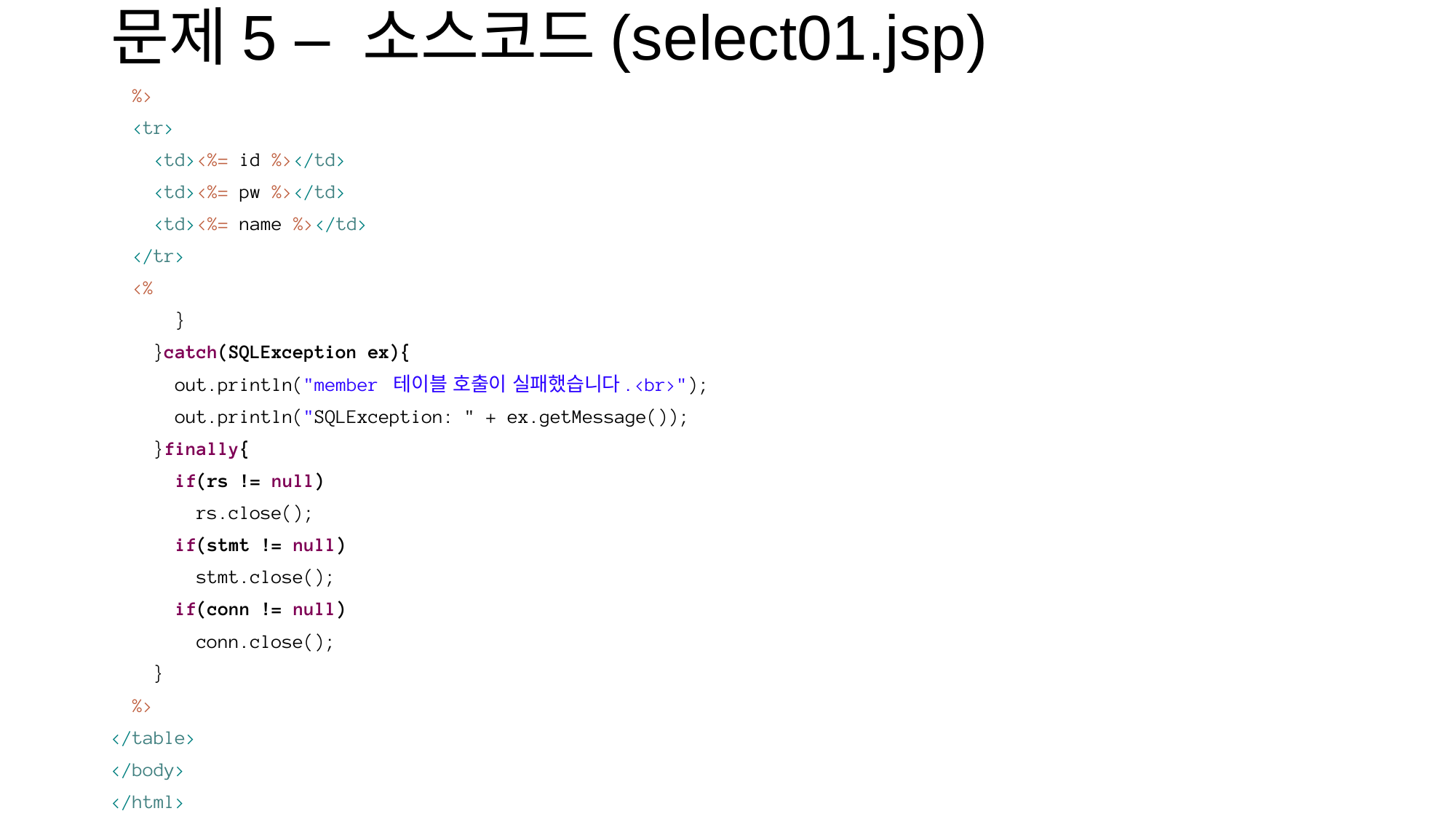

# 문제5 – 소스코드(select01.jsp)
  %>
  <tr>
    <td><%= id %></td>
    <td><%= pw %></td>
    <td><%= name %></td>
  </tr>
  <%
      }
    }catch(SQLException ex){
      out.println("member 테이블 호출이 실패했습니다.<br>");
      out.println("SQLException: " + ex.getMessage());
    }finally{
      if(rs != null)
        rs.close();
      if(stmt != null)
        stmt.close();
      if(conn != null)
        conn.close();
    }
  %>
</table>
</body>
</html>